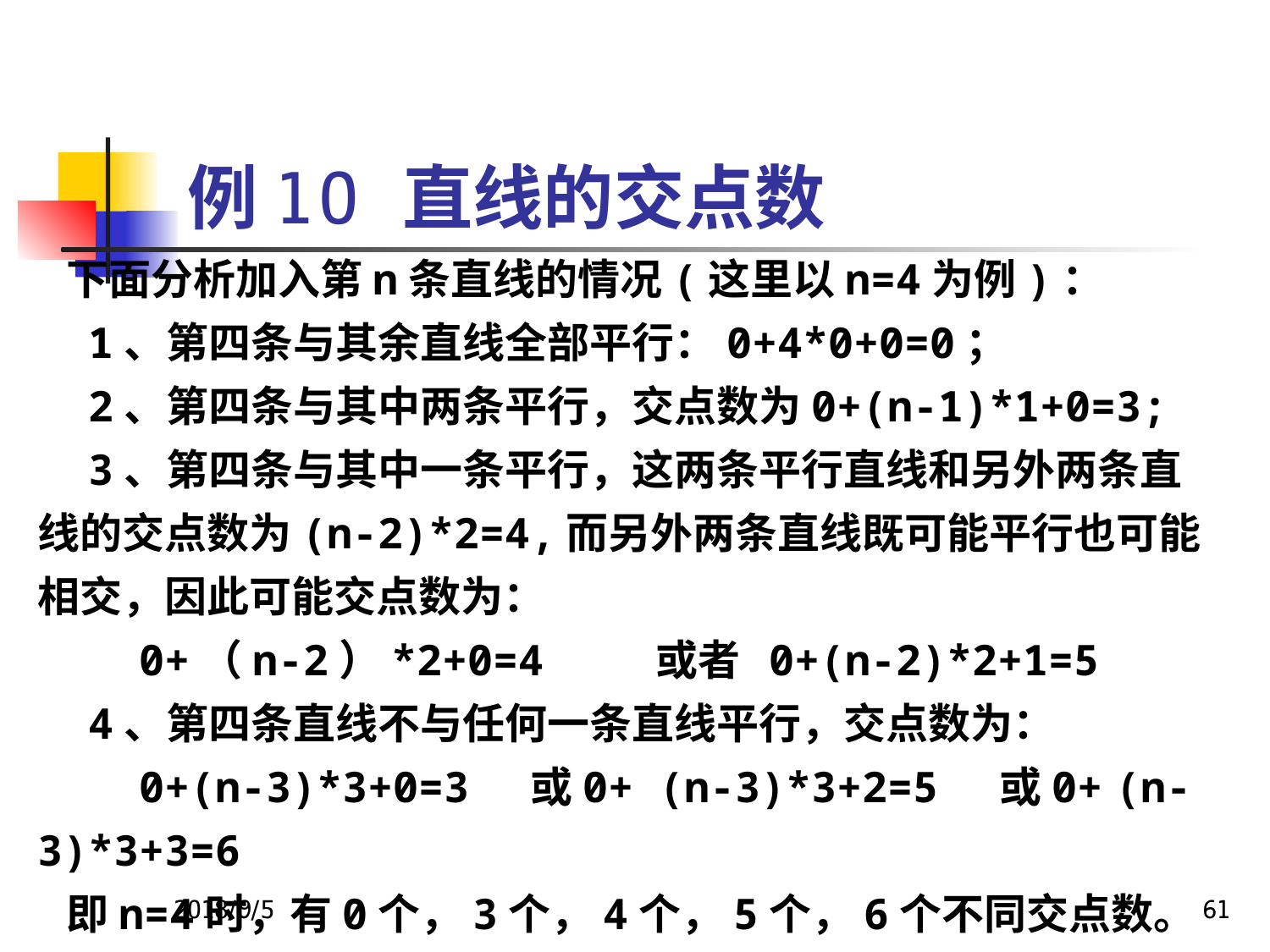

例10 直线的交点数
  下面分析加入第n条直线的情况(这里以n=4为例)：
  1、第四条与其余直线全部平行：0+4*0+0=0；
  2、第四条与其中两条平行，交点数为0+(n-1)*1+0=3;
  3、第四条与其中一条平行，这两条平行直线和另外两条直线的交点数为(n-2)*2=4,而另外两条直线既可能平行也可能相交，因此可能交点数为：
    0+（n-2）*2+0=4    或者  0+(n-2)*2+1=5
  4、第四条直线不与任何一条直线平行，交点数为：
    0+(n-3)*3+0=3  或0+ (n-3)*3+2=5  或0+ (n-3)*3+3=6
  即n=4时，有0个，3个，4个，5个，6个不同交点数。
2018/9/5
61